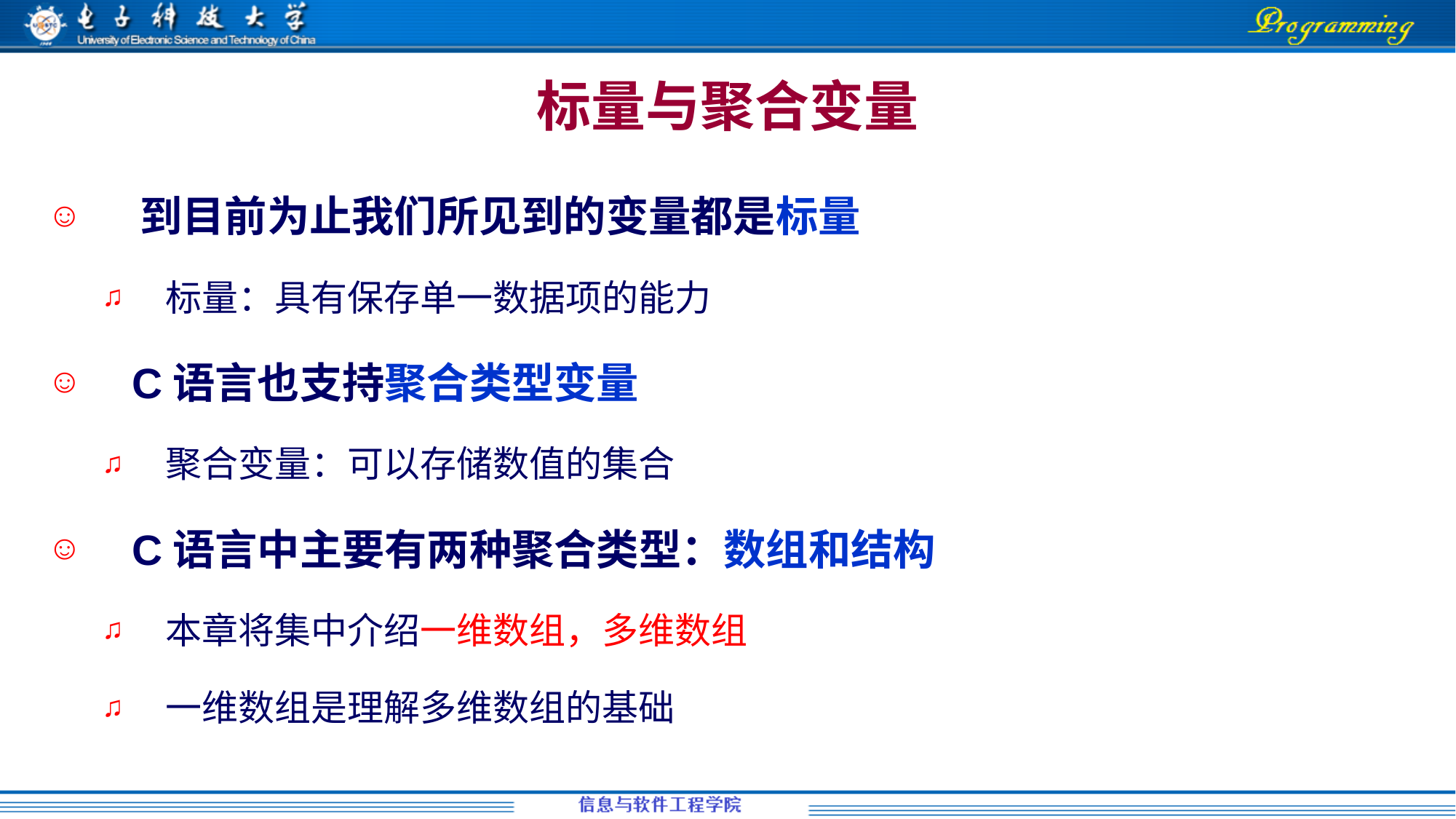

# 标量与聚合变量
 到目前为止我们所见到的变量都是标量
标量：具有保存单一数据项的能力
 C语言也支持聚合类型变量
聚合变量：可以存储数值的集合
 C语言中主要有两种聚合类型：数组和结构
本章将集中介绍一维数组，多维数组
一维数组是理解多维数组的基础